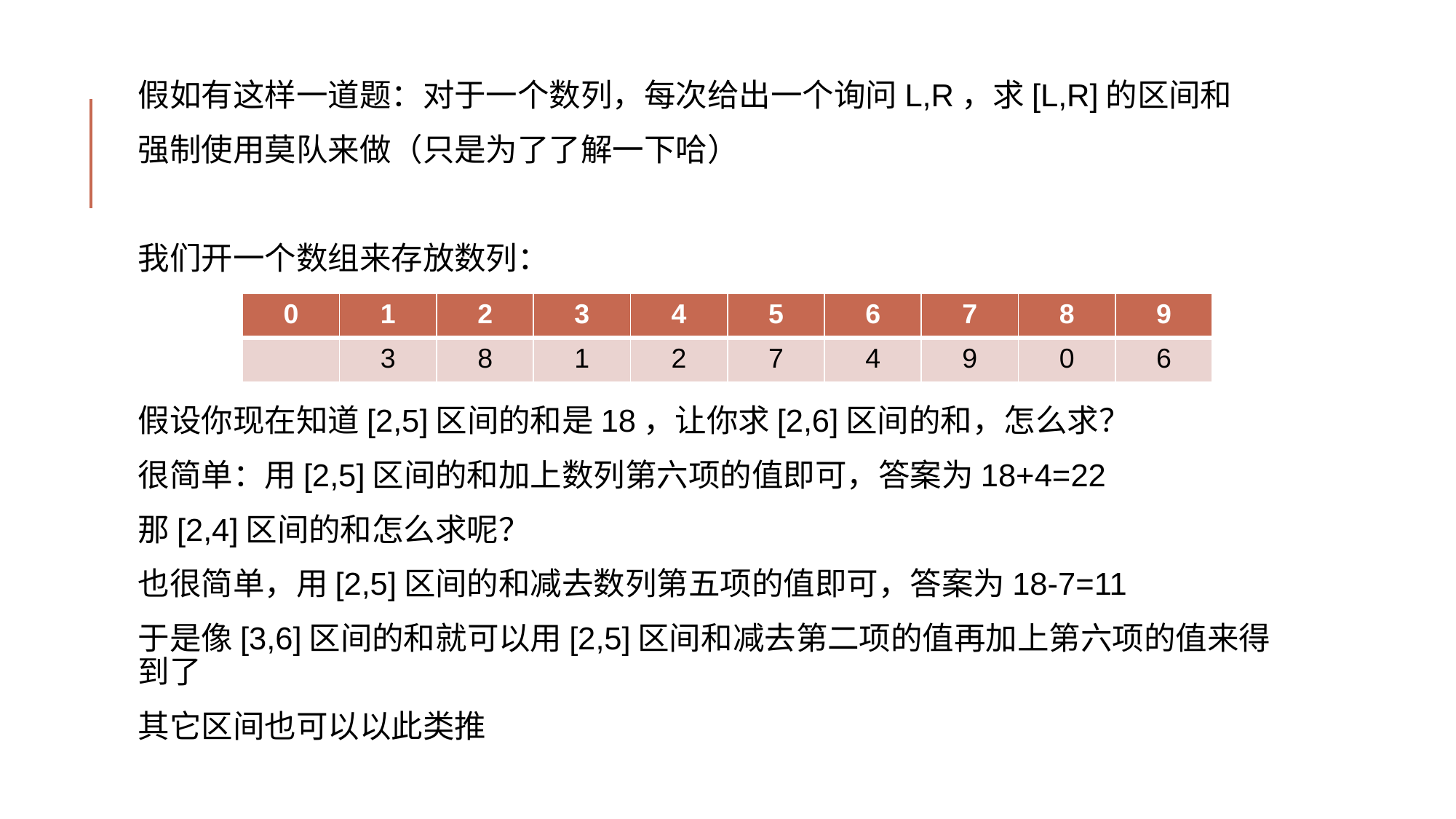

假如有这样一道题：对于一个数列，每次给出一个询问L,R，求[L,R]的区间和
强制使用莫队来做（只是为了了解一下哈）

我们开一个数组来存放数列：

假设你现在知道[2,5]区间的和是18，让你求[2,6]区间的和，怎么求？
很简单：用[2,5]区间的和加上数列第六项的值即可，答案为18+4=22
那[2,4]区间的和怎么求呢？
也很简单，用[2,5]区间的和减去数列第五项的值即可，答案为18-7=11
于是像[3,6]区间的和就可以用[2,5]区间和减去第二项的值再加上第六项的值来得到了
其它区间也可以以此类推
| 0 | 1 | 2 | 3 | 4 | 5 | 6 | 7 | 8 | 9 |
| --- | --- | --- | --- | --- | --- | --- | --- | --- | --- |
|  | 3 | 8 | 1 | 2 | 7 | 4 | 9 | 0 | 6 |